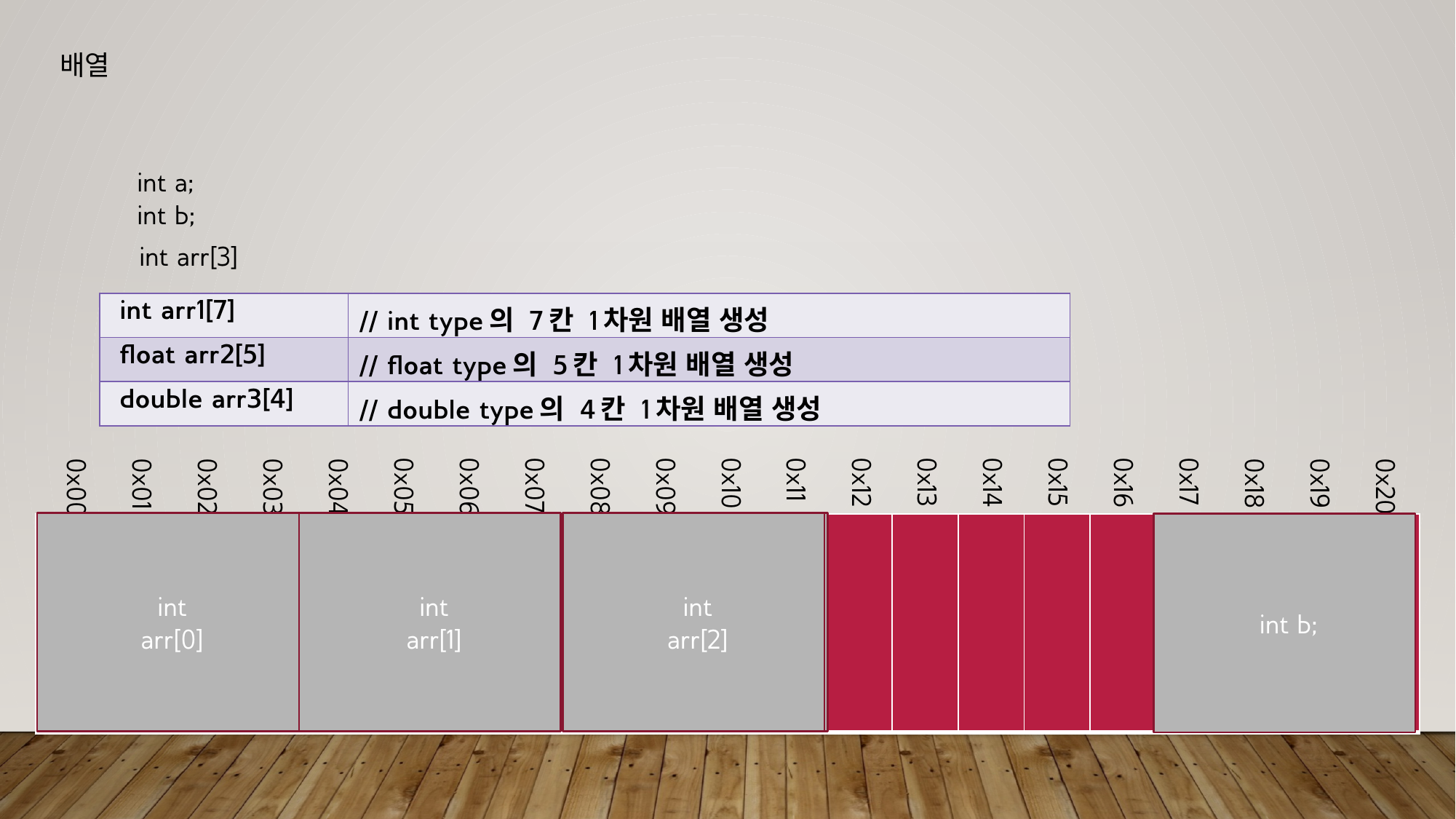

배열
 int a;
 int b;
 int arr[3]
| int arr1[7] | // int type의 7칸 1차원 배열 생성 |
| --- | --- |
| float arr2[5] | // float type의 5칸 1차원 배열 생성 |
| double arr3[4] | // double type의 4칸 1차원 배열 생성 |
0x13
0x14
0x15
0x16
0x17
0x05
0x06
0x07
0x08
0x09
0x10
0x11
0x12
0x18
0x19
0x00
0x01
0x02
0x03
0x04
0x20
 int
 arr[0]
 int
 arr[1]
 int
 arr[2]
 int a;
|  |  |  |  |  |  |  |  |  |  |  |  |  |  |  |  |  |  |  |  |  |
| --- | --- | --- | --- | --- | --- | --- | --- | --- | --- | --- | --- | --- | --- | --- | --- | --- | --- | --- | --- | --- |
 int b;